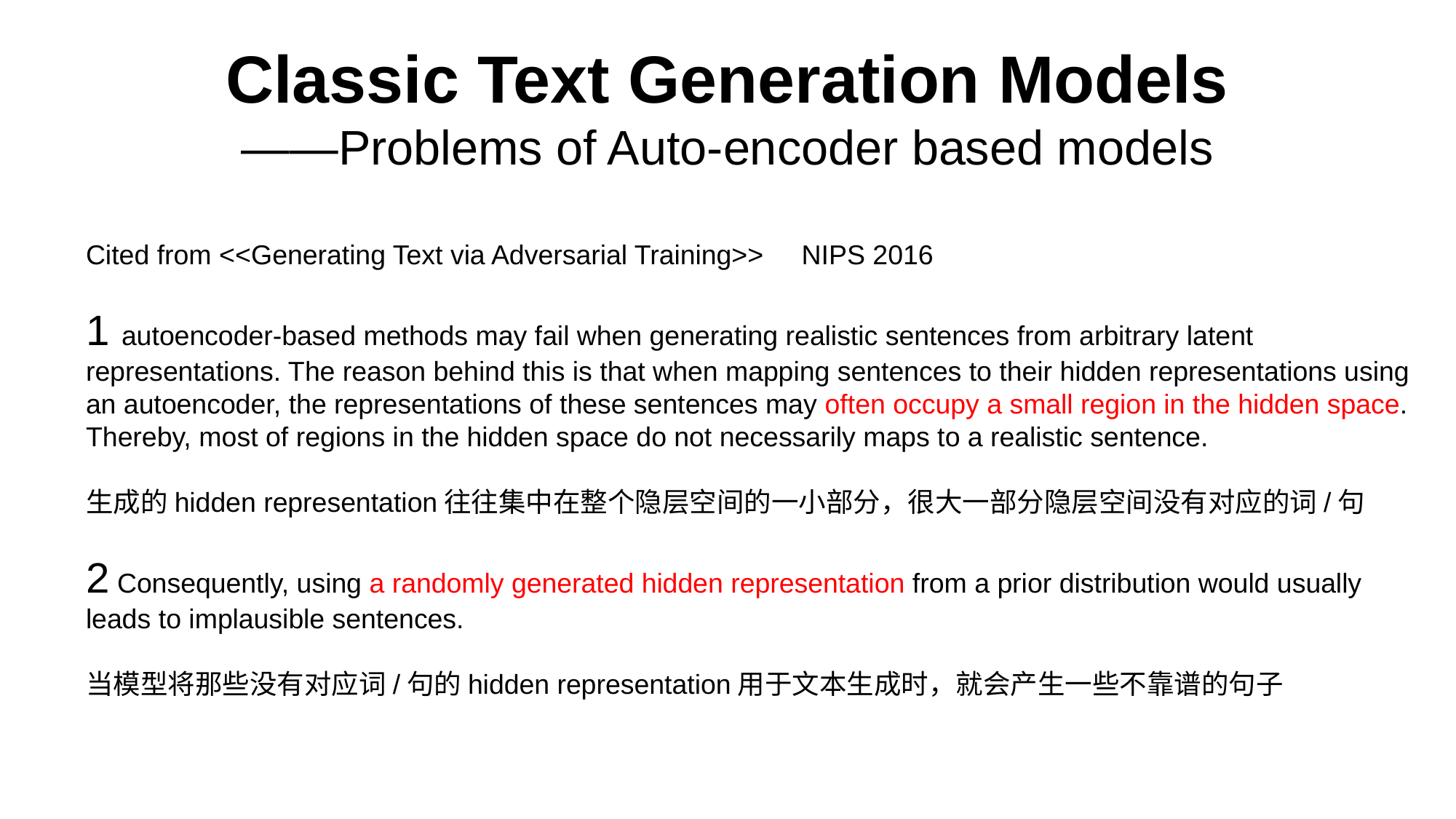

Classic Text Generation Models
——Problems of Auto-encoder based models

Cited from <<Generating Text via Adversarial Training>>     NIPS 2016

1 autoencoder-based methods may fail when generating realistic sentences from arbitrary latent representations. The reason behind this is that when mapping sentences to their hidden representations using an autoencoder, the representations of these sentences may often occupy a small region in the hidden space. Thereby, most of regions in the hidden space do not necessarily maps to a realistic sentence.

生成的hidden representation往往集中在整个隐层空间的一小部分，很大一部分隐层空间没有对应的词/句

2 Consequently, using a randomly generated hidden representation from a prior distribution would usually leads to implausible sentences.

当模型将那些没有对应词/句的hidden representation用于文本生成时，就会产生一些不靠谱的句子